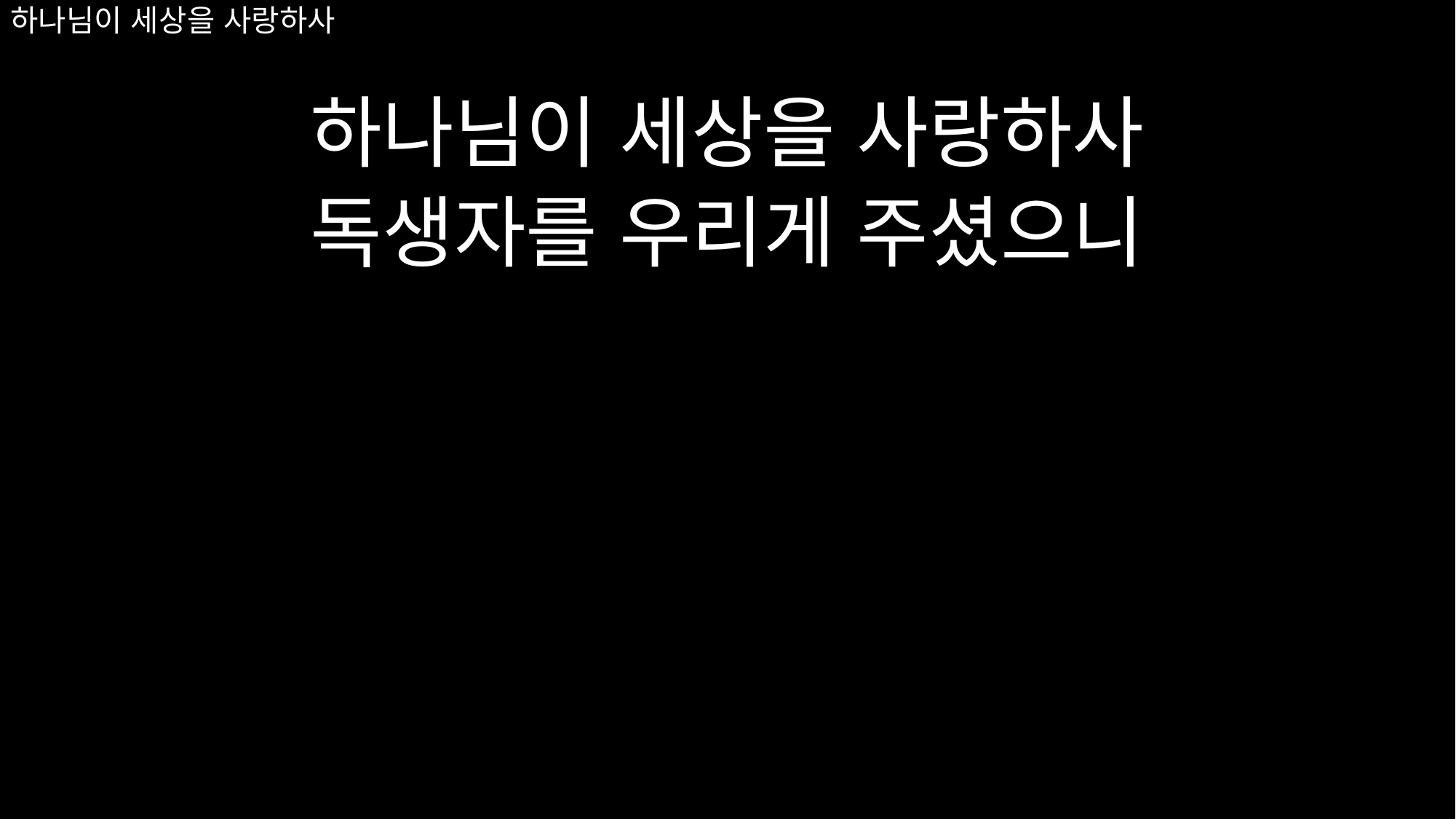

# 하나님이 세상을 사랑하사
하나님이 세상을 사랑하사
독생자를 우리게 주셨으니